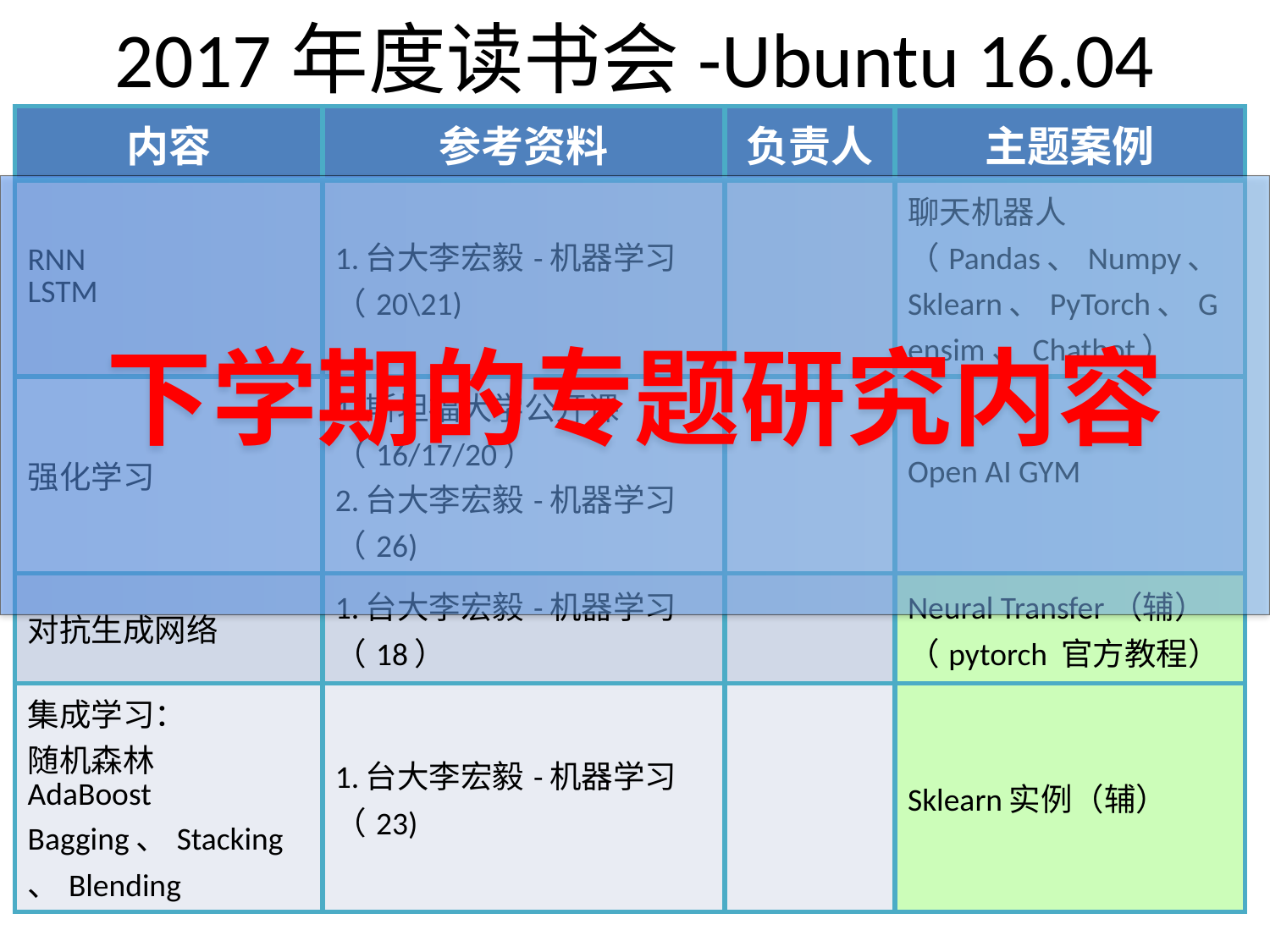

# 2017年度读书会-Ubuntu 16.04
| 内容 | 参考资料 | 负责人 | 主题案例 |
| --- | --- | --- | --- |
| RNN LSTM | 1.台大李宏毅-机器学习（20\21) |  | 聊天机器人 （Pandas、Numpy、Sklearn、PyTorch、Gensim、Chatbot） |
| 强化学习 | 1.斯坦福大学公开课（16/17/20） 2.台大李宏毅-机器学习（26) |  | Open AI GYM |
| 对抗生成网络 | 1.台大李宏毅-机器学习（18） |  | Neural Transfer（辅） （pytorch 官方教程） |
| 集成学习： 随机森林 AdaBoost Bagging、Stacking、Blending | 1.台大李宏毅-机器学习（23) |  | Sklearn实例（辅） |
下学期的专题研究内容